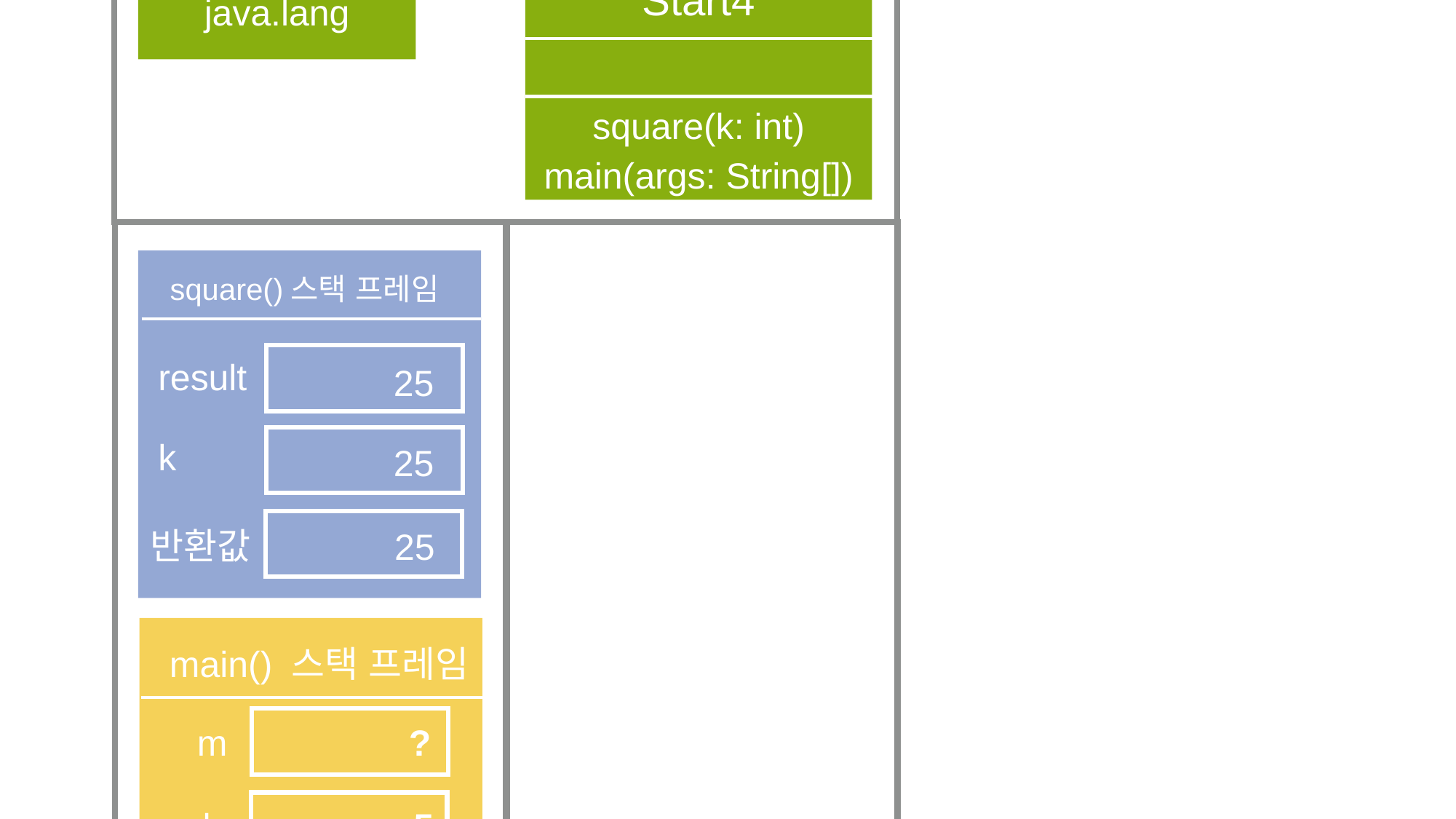

Start2

java.lang

Start4
square(k: int)
main(args: String[])

square()스택 프레임

result
25

k
25

반환값
25

main() 스택 프레임

m
?

k
5

args